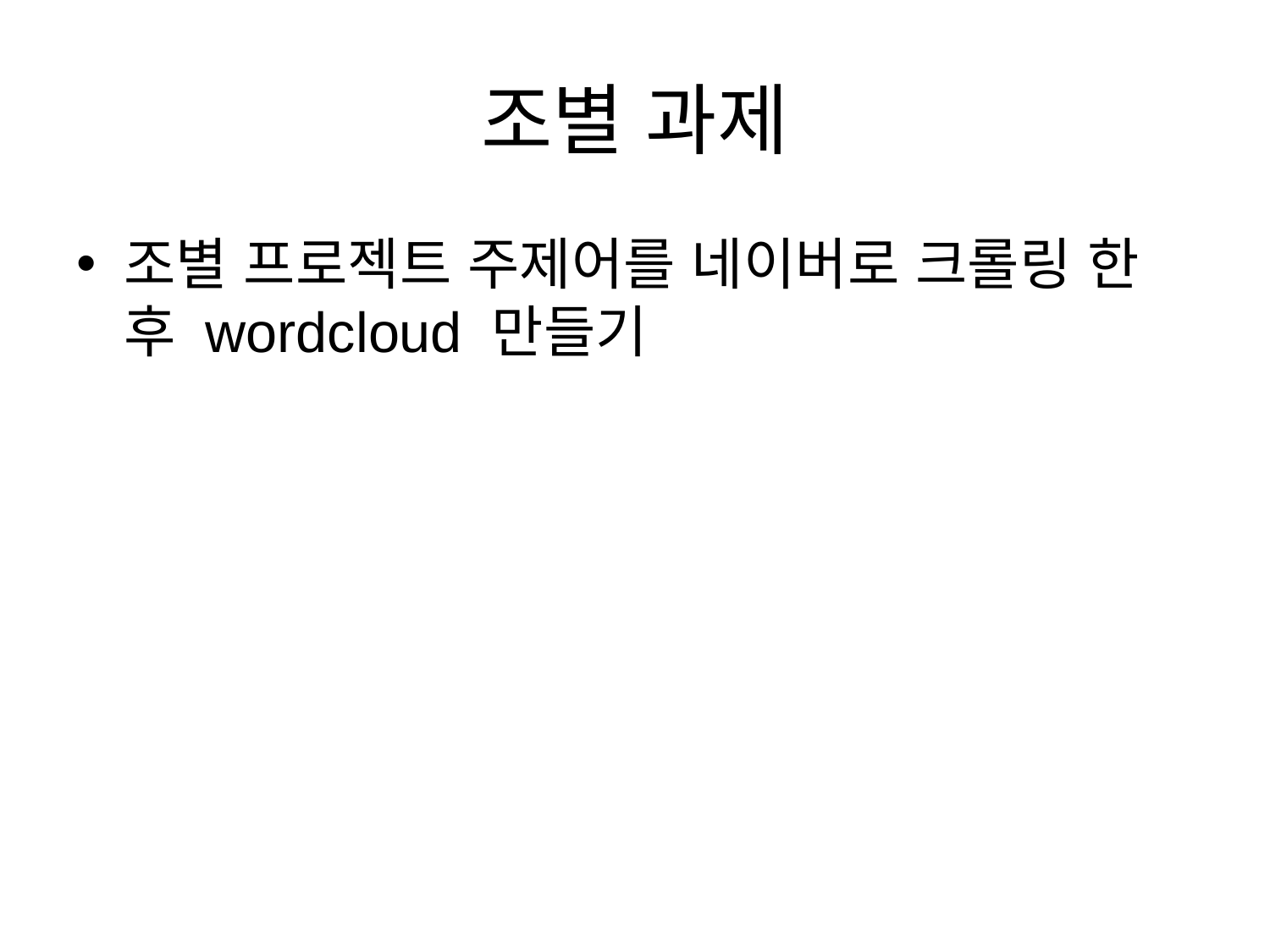

# 조별 과제
조별 프로젝트 주제어를 네이버로 크롤링 한 후 wordcloud 만들기